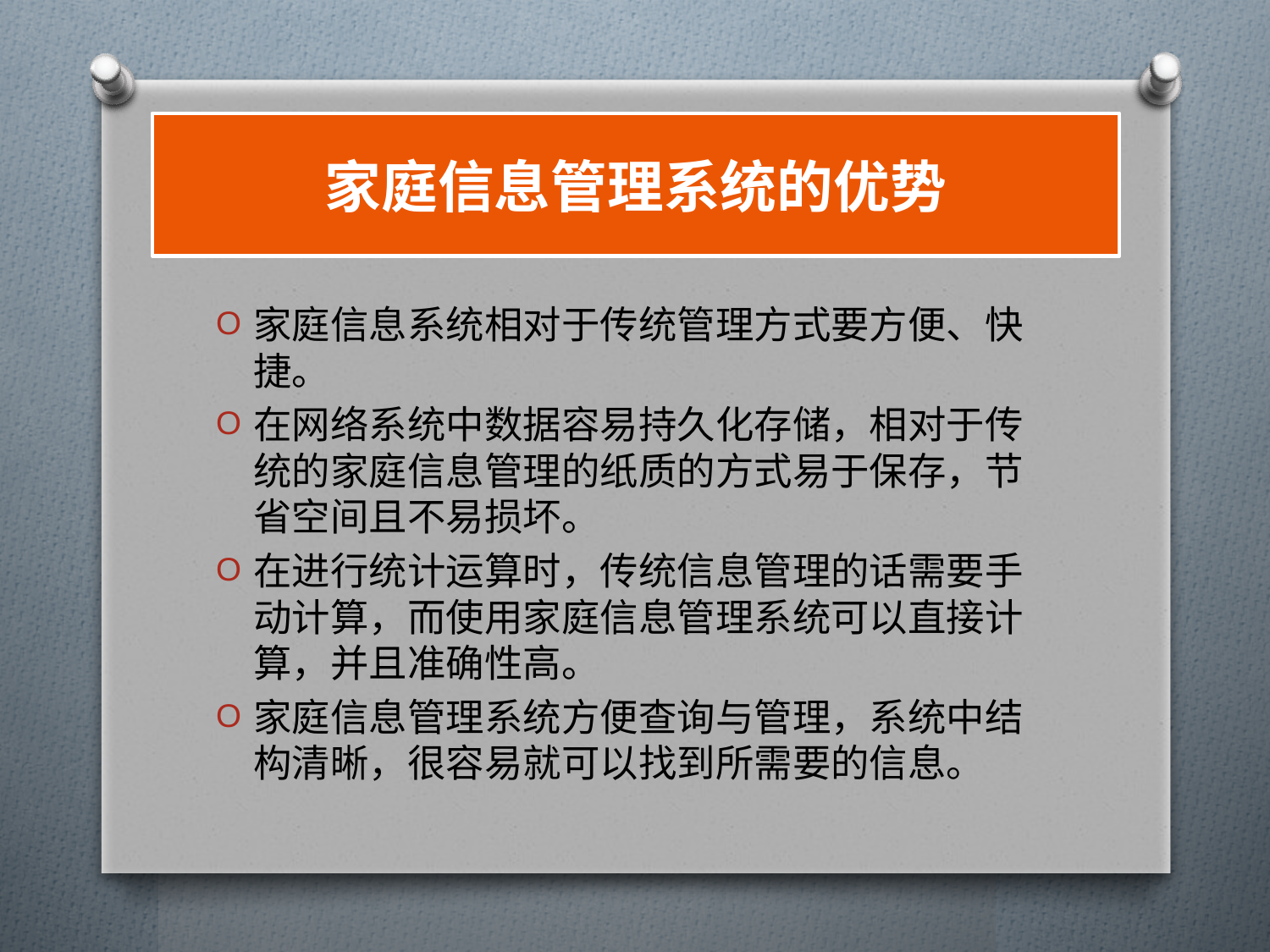

# 家庭信息管理系统的优势
家庭信息系统相对于传统管理方式要方便、快捷。
在网络系统中数据容易持久化存储，相对于传统的家庭信息管理的纸质的方式易于保存，节省空间且不易损坏。
在进行统计运算时，传统信息管理的话需要手动计算，而使用家庭信息管理系统可以直接计算，并且准确性高。
家庭信息管理系统方便查询与管理，系统中结构清晰，很容易就可以找到所需要的信息。